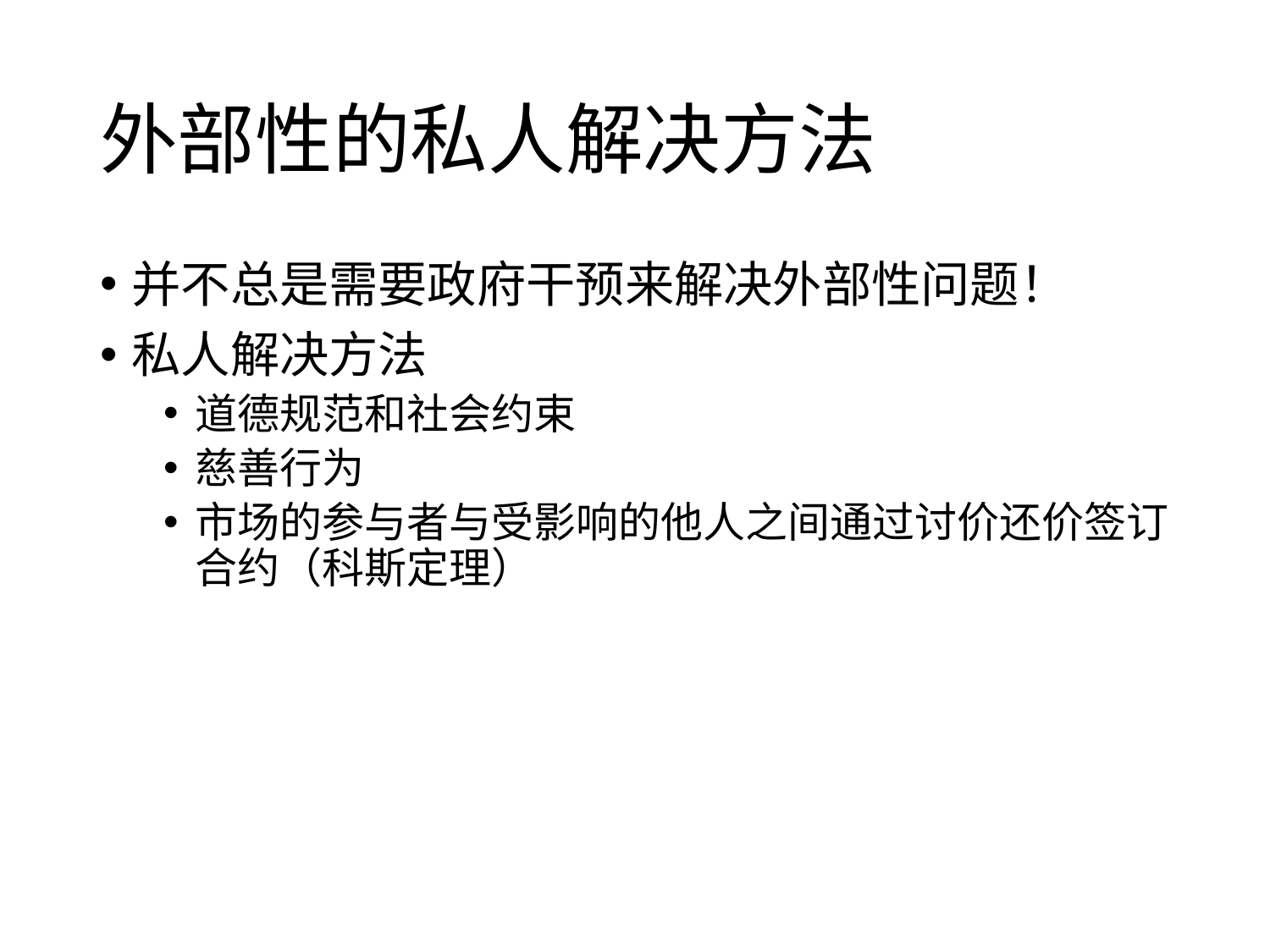

# 外部性的私人解决方法
并不总是需要政府干预来解决外部性问题！
私人解决方法
道德规范和社会约束
慈善行为
市场的参与者与受影响的他人之间通过讨价还价签订合约（科斯定理）